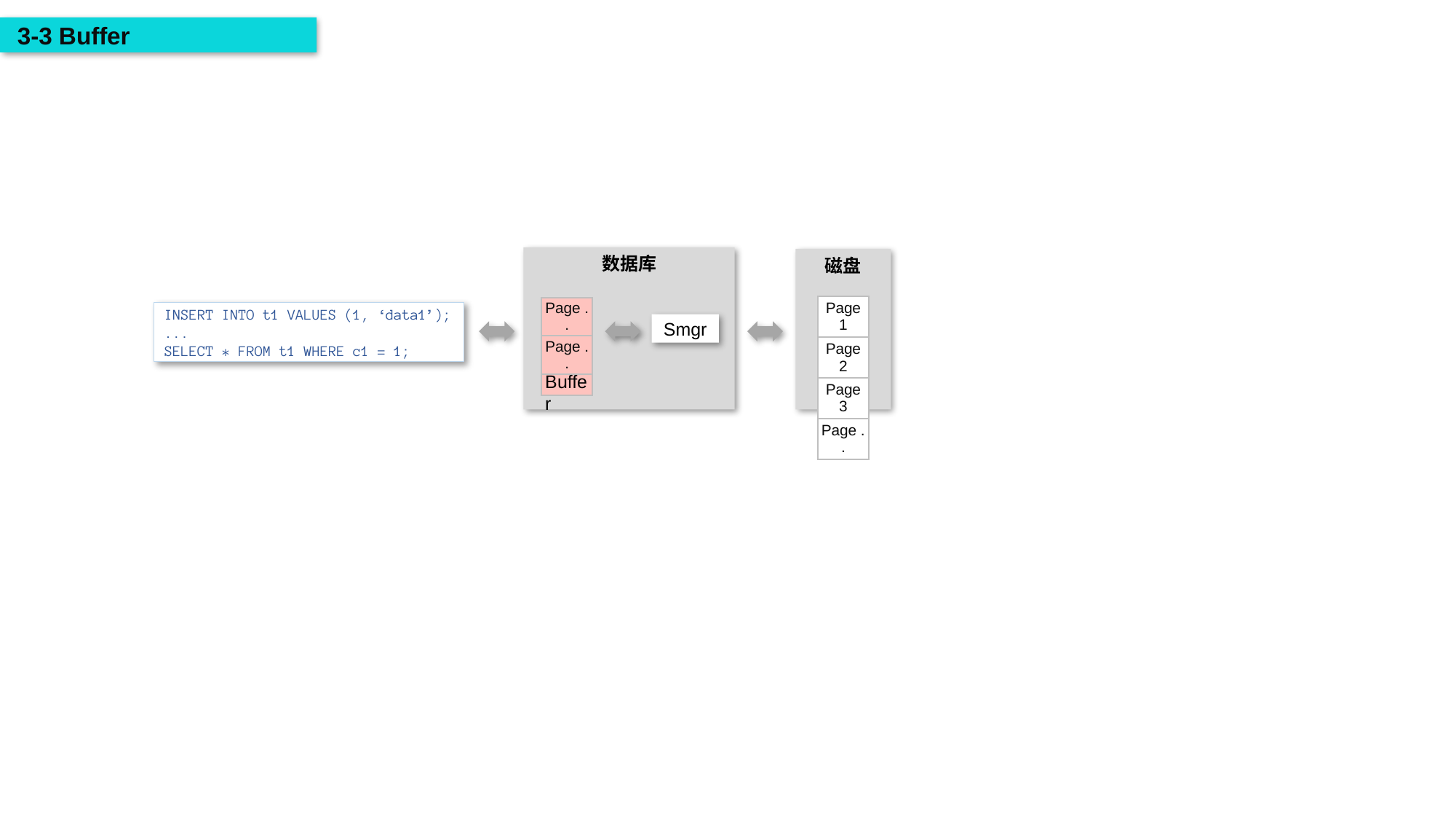

3-3 Buffer
数据库
磁盘
| Page 1 |
| --- |
| Page 2 |
| Page 3 |
| Page .. |
| Page .. |
| --- |
| Page .. |
|  |
INSERT INTO t1 VALUES (1, ‘data1’);
...
SELECT * FROM t1 WHERE c1 = 1;
Smgr

Buffer